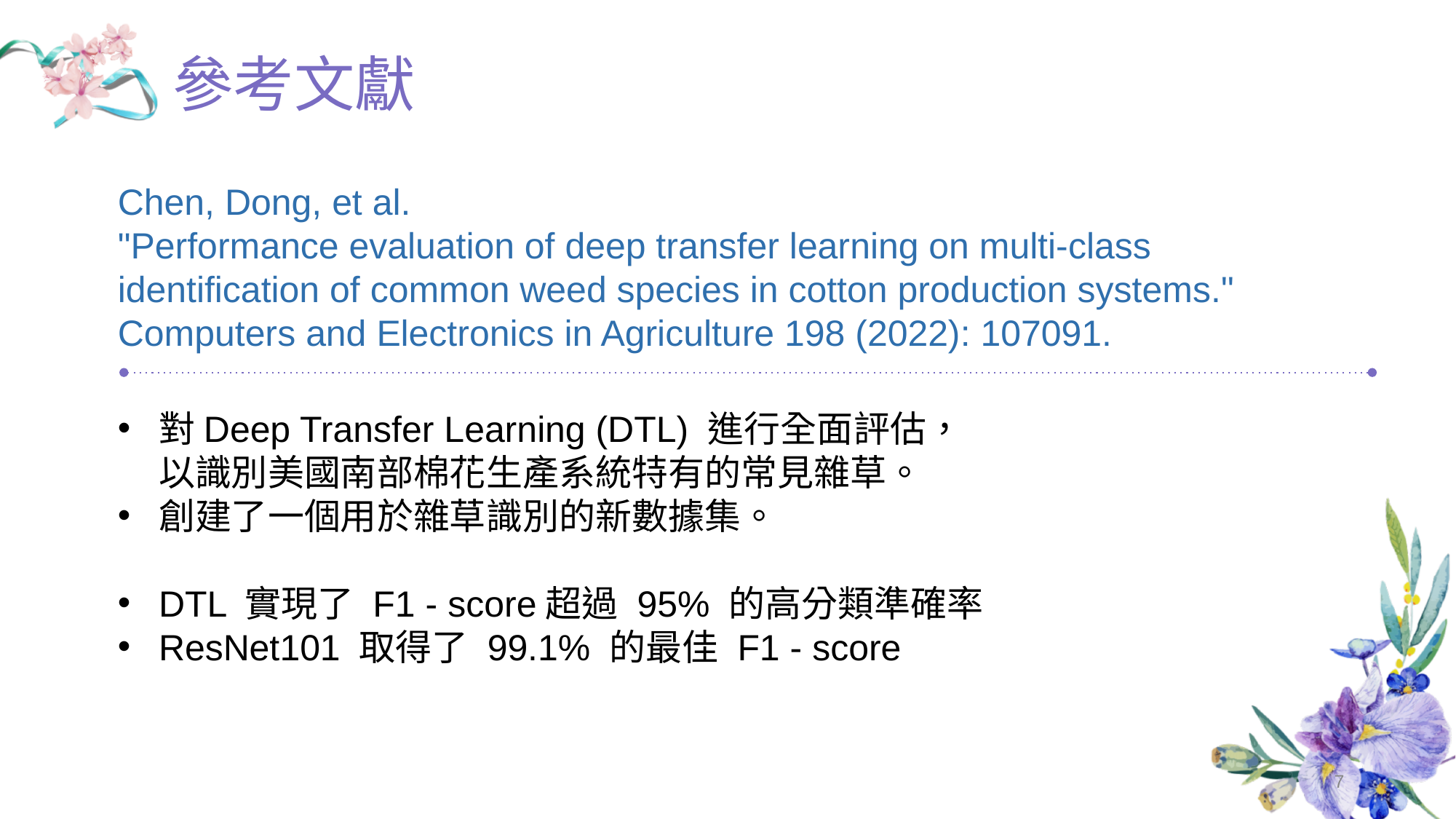

# 參考文獻
Chen, Dong, et al.
"Performance evaluation of deep transfer learning on multi-class identification of common weed species in cotton production systems."
Computers and Electronics in Agriculture 198 (2022): 107091.
對Deep Transfer Learning (DTL) 進行全面評估，
以識別美國南部棉花生產系統特有的常見雜草。
創建了一個用於雜草識別的新數據集。

DTL 實現了 F1 - score超過 95% 的高分類準確率
ResNet101 取得了 99.1% 的最佳 F1 - score
7